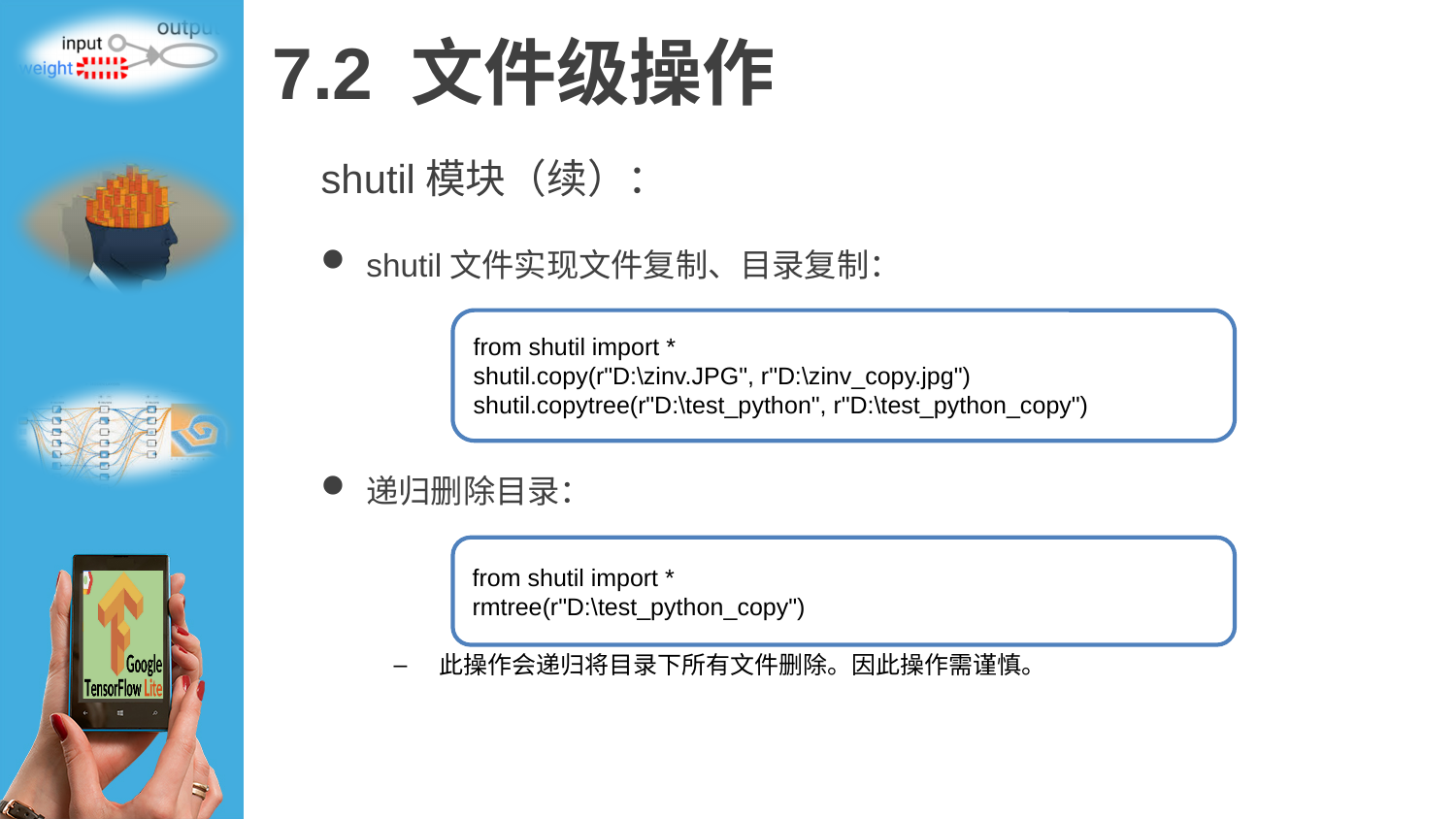

# 7.2 文件级操作
shutil模块（续）：
shutil文件实现文件复制、目录复制：

递归删除目录：

此操作会递归将目录下所有文件删除。因此操作需谨慎。

from shutil import *
shutil.copy(r"D:\zinv.JPG", r"D:\zinv_copy.jpg")
shutil.copytree(r"D:\test_python", r"D:\test_python_copy")
from shutil import *
rmtree(r"D:\test_python_copy")